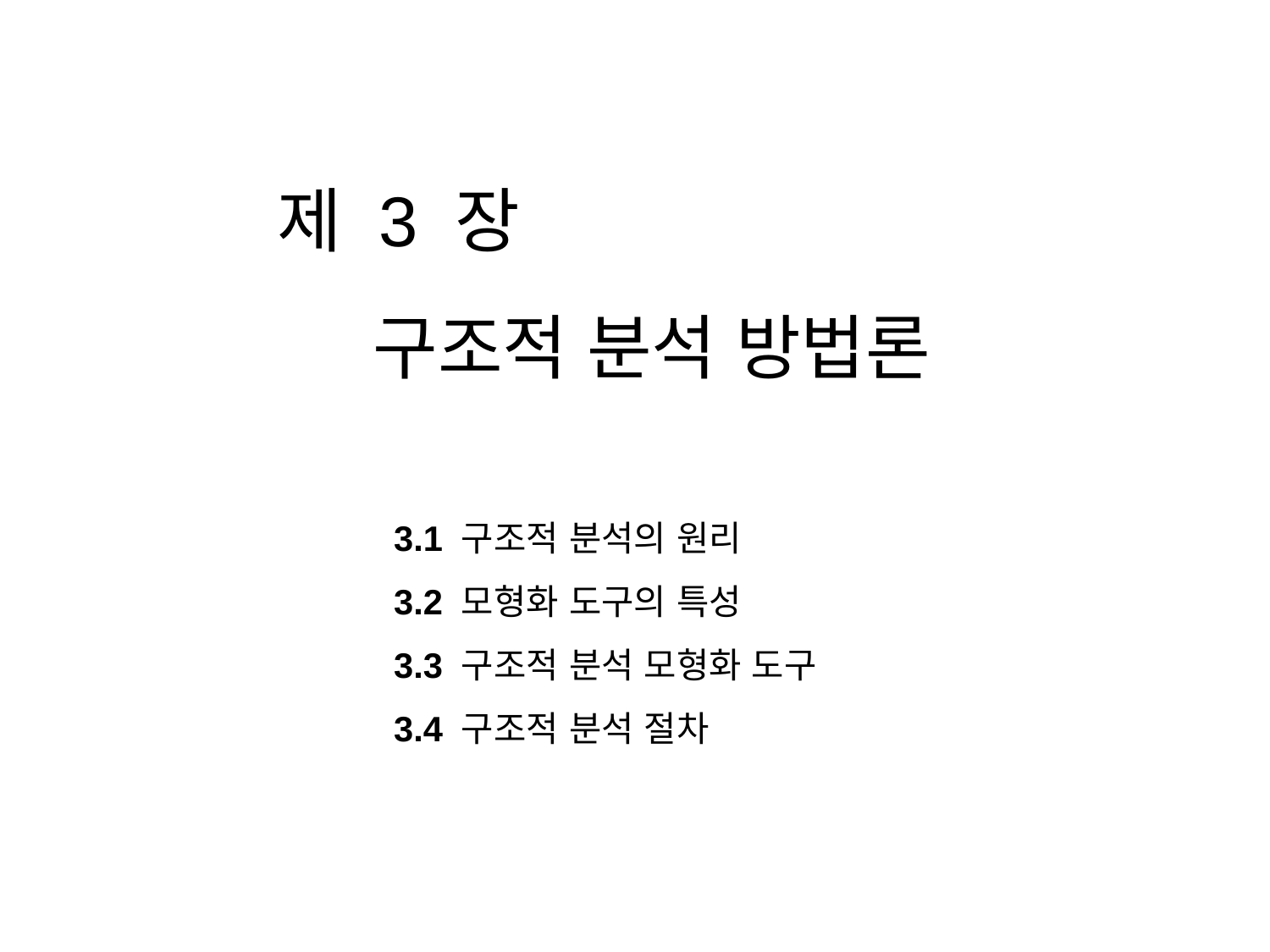

3.1 구조적 분석의 원리
3.2 모형화 도구의 특성
3.3 구조적 분석 모형화 도구
3.4 구조적 분석 절차
Chapter 03
구조적 분석 방법론